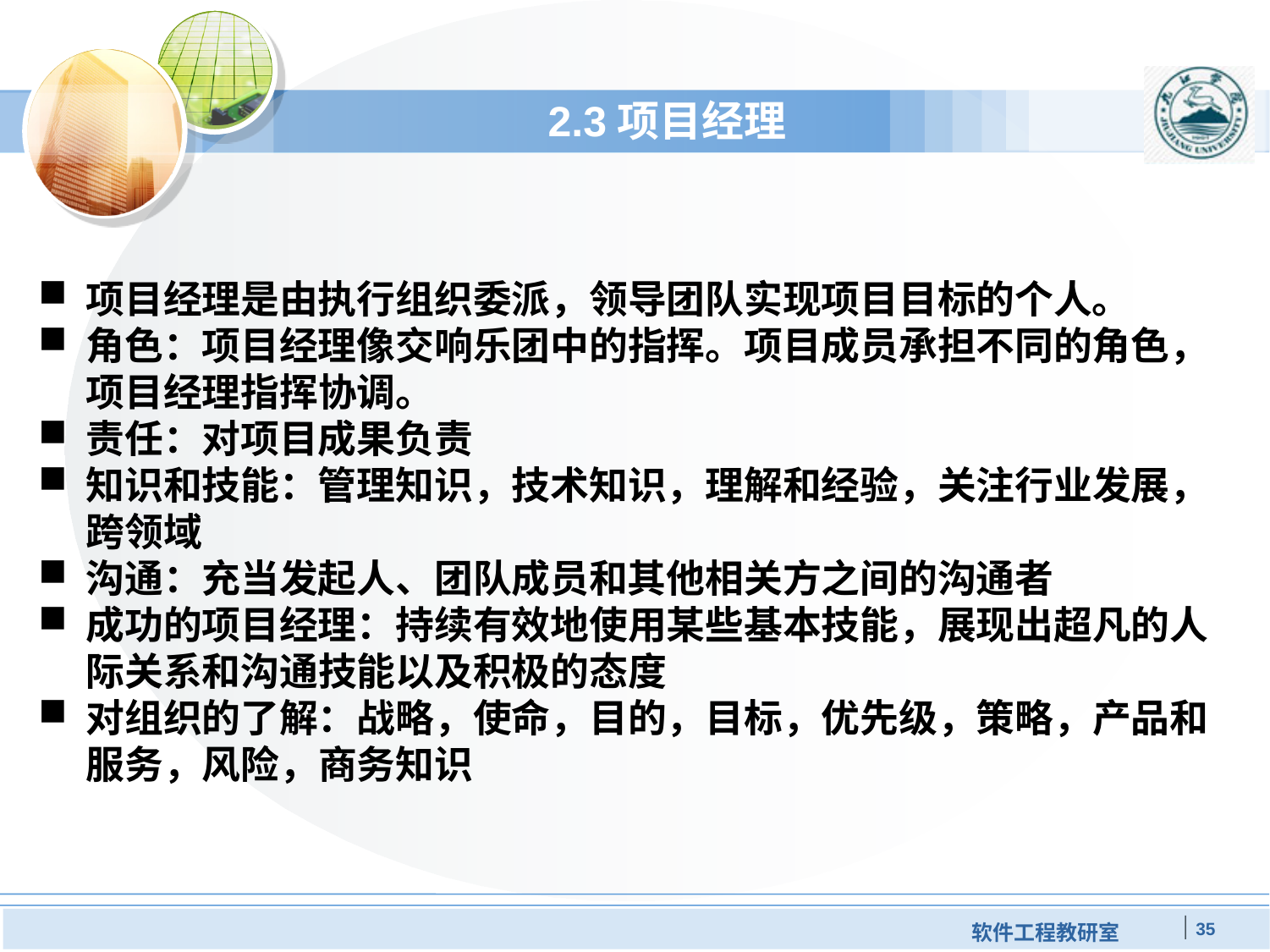

2.3项目经理

项目经理是由执行组织委派，领导团队实现项目目标的个人。
角色：项目经理像交响乐团中的指挥。项目成员承担不同的角色，项目经理指挥协调。
责任：对项目成果负责
知识和技能：管理知识，技术知识，理解和经验，关注行业发展，跨领域
沟通：充当发起人、团队成员和其他相关方之间的沟通者
成功的项目经理：持续有效地使用某些基本技能，展现出超凡的人际关系和沟通技能以及积极的态度
对组织的了解：战略，使命，目的，目标，优先级，策略，产品和服务，风险，商务知识